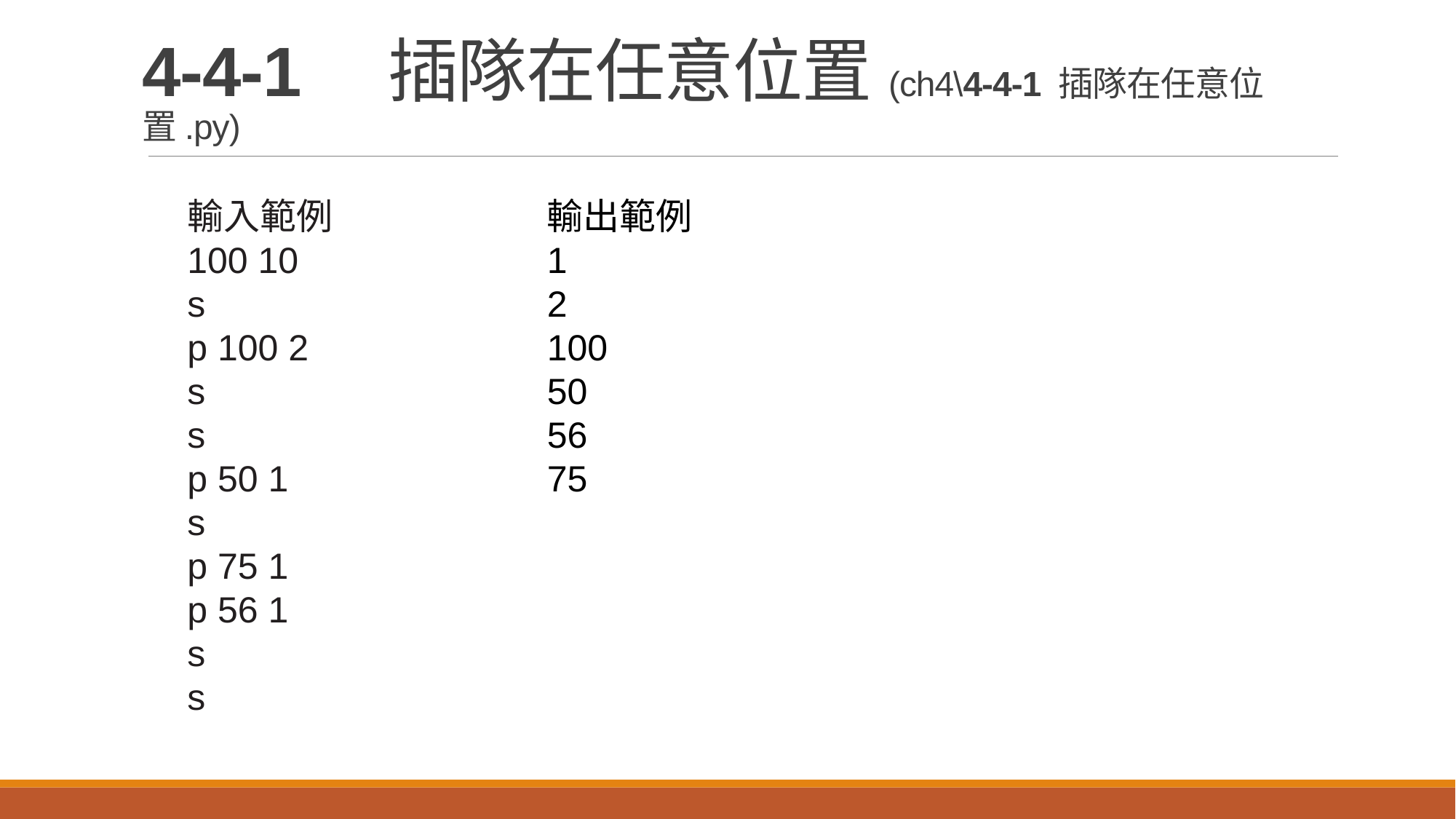

# 4-4-1　插隊在任意位置(ch4\4-4-1 插隊在任意位置.py)

輸入範例
100 10
s
p 100 2
s
s
p 50 1
s
p 75 1
p 56 1
s
s
輸出範例
1
2
100
50
56
75